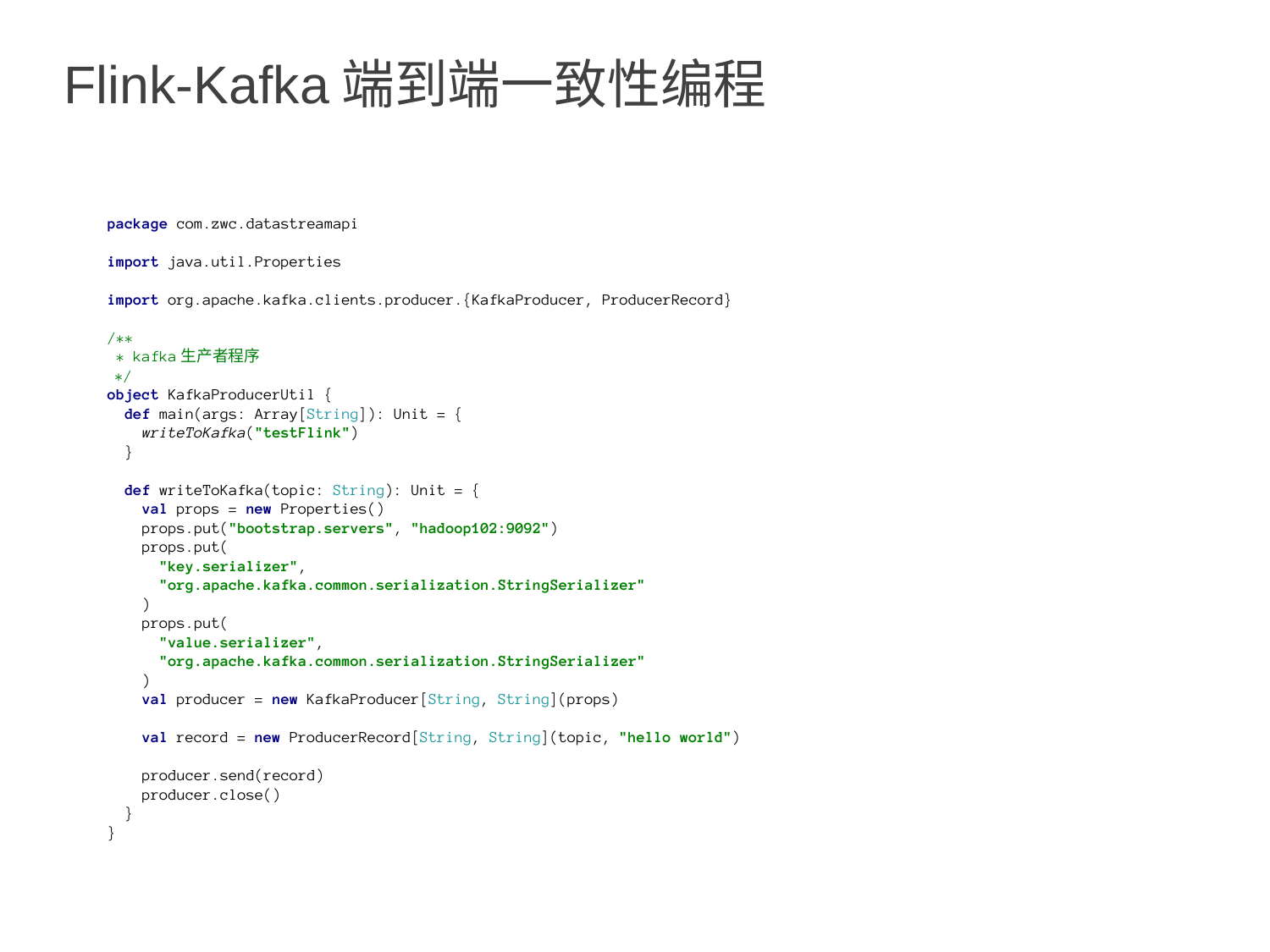

Flink-Kafka端到端一致性编程
package com.zwc.datastreamapi
import java.util.Properties
import org.apache.kafka.clients.producer.{KafkaProducer, ProducerRecord}
/**
 * kafka生产者程序
 */
object KafkaProducerUtil {
  def main(args: Array[String]): Unit = {
    writeToKafka("testFlink")
  }
  def writeToKafka(topic: String): Unit = {
    val props = new Properties()
    props.put("bootstrap.servers", "hadoop102:9092")
    props.put(
      "key.serializer",
      "org.apache.kafka.common.serialization.StringSerializer"
    )
    props.put(
      "value.serializer",
      "org.apache.kafka.common.serialization.StringSerializer"
    )
    val producer = new KafkaProducer[String, String](props)
    val record = new ProducerRecord[String, String](topic, "hello world")
    producer.send(record)
    producer.close()
  }
}